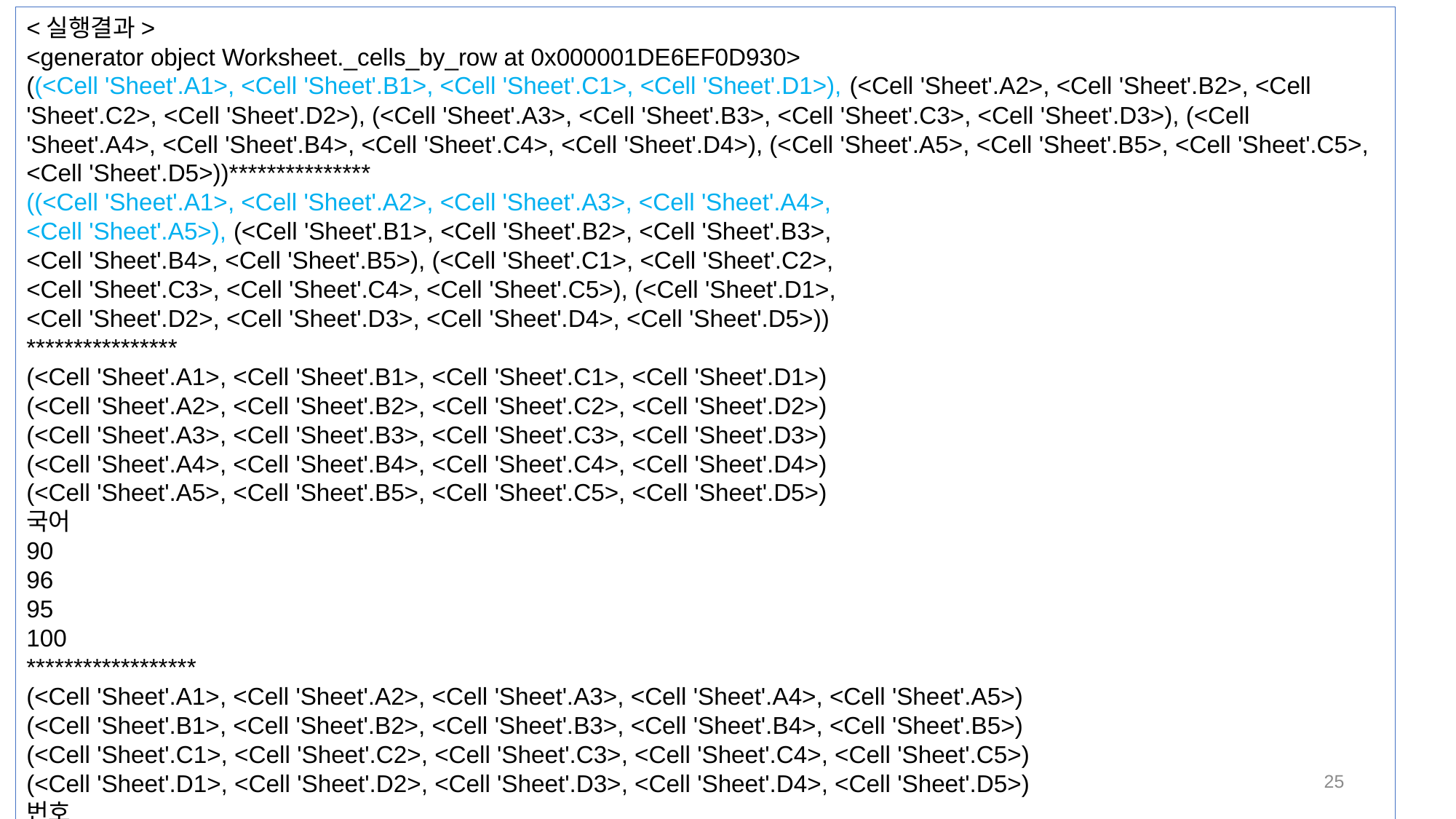

<실행결과>
<generator object Worksheet._cells_by_row at 0x000001DE6EF0D930>
((<Cell 'Sheet'.A1>, <Cell 'Sheet'.B1>, <Cell 'Sheet'.C1>, <Cell 'Sheet'.D1>), (<Cell 'Sheet'.A2>, <Cell 'Sheet'.B2>, <Cell 'Sheet'.C2>, <Cell 'Sheet'.D2>), (<Cell 'Sheet'.A3>, <Cell 'Sheet'.B3>, <Cell 'Sheet'.C3>, <Cell 'Sheet'.D3>), (<Cell 'Sheet'.A4>, <Cell 'Sheet'.B4>, <Cell 'Sheet'.C4>, <Cell 'Sheet'.D4>), (<Cell 'Sheet'.A5>, <Cell 'Sheet'.B5>, <Cell 'Sheet'.C5>, <Cell 'Sheet'.D5>))***************
((<Cell 'Sheet'.A1>, <Cell 'Sheet'.A2>, <Cell 'Sheet'.A3>, <Cell 'Sheet'.A4>,
<Cell 'Sheet'.A5>), (<Cell 'Sheet'.B1>, <Cell 'Sheet'.B2>, <Cell 'Sheet'.B3>,
<Cell 'Sheet'.B4>, <Cell 'Sheet'.B5>), (<Cell 'Sheet'.C1>, <Cell 'Sheet'.C2>,
<Cell 'Sheet'.C3>, <Cell 'Sheet'.C4>, <Cell 'Sheet'.C5>), (<Cell 'Sheet'.D1>,
<Cell 'Sheet'.D2>, <Cell 'Sheet'.D3>, <Cell 'Sheet'.D4>, <Cell 'Sheet'.D5>))
****************
(<Cell 'Sheet'.A1>, <Cell 'Sheet'.B1>, <Cell 'Sheet'.C1>, <Cell 'Sheet'.D1>)
(<Cell 'Sheet'.A2>, <Cell 'Sheet'.B2>, <Cell 'Sheet'.C2>, <Cell 'Sheet'.D2>)
(<Cell 'Sheet'.A3>, <Cell 'Sheet'.B3>, <Cell 'Sheet'.C3>, <Cell 'Sheet'.D3>)
(<Cell 'Sheet'.A4>, <Cell 'Sheet'.B4>, <Cell 'Sheet'.C4>, <Cell 'Sheet'.D4>)
(<Cell 'Sheet'.A5>, <Cell 'Sheet'.B5>, <Cell 'Sheet'.C5>, <Cell 'Sheet'.D5>)
국어
90
96
95
100
******************
(<Cell 'Sheet'.A1>, <Cell 'Sheet'.A2>, <Cell 'Sheet'.A3>, <Cell 'Sheet'.A4>, <Cell 'Sheet'.A5>)
(<Cell 'Sheet'.B1>, <Cell 'Sheet'.B2>, <Cell 'Sheet'.B3>, <Cell 'Sheet'.B4>, <Cell 'Sheet'.B5>)
(<Cell 'Sheet'.C1>, <Cell 'Sheet'.C2>, <Cell 'Sheet'.C3>, <Cell 'Sheet'.C4>, <Cell 'Sheet'.C5>)
(<Cell 'Sheet'.D1>, <Cell 'Sheet'.D2>, <Cell 'Sheet'.D3>, <Cell 'Sheet'.D4>, <Cell 'Sheet'.D5>)
번호
국어
영어
수학
25